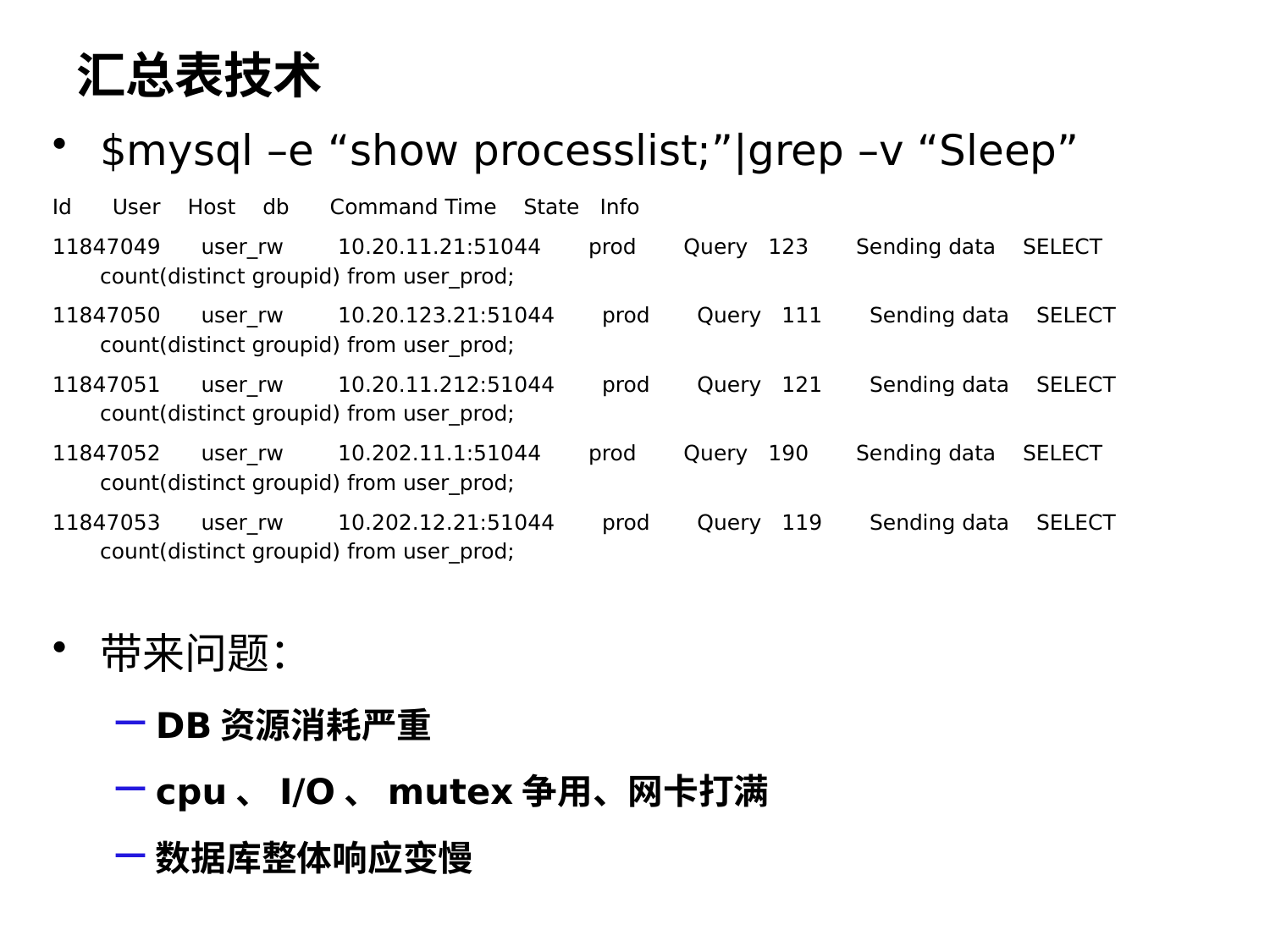

# 汇总表技术
$mysql –e “show processlist;”|grep –v “Sleep”
Id      User    Host    db      Command Time    State   Info
11847049      user_rw        10.20.11.21:51044       prod       Query   123       Sending data    SELECT count(distinct groupid) from user_prod;
11847050      user_rw        10.20.123.21:51044       prod       Query   111       Sending data    SELECT count(distinct groupid) from user_prod;
11847051      user_rw        10.20.11.212:51044       prod       Query   121       Sending data    SELECT count(distinct groupid) from user_prod;
11847052      user_rw        10.202.11.1:51044       prod       Query   190       Sending data    SELECT count(distinct groupid) from user_prod;
11847053      user_rw        10.202.12.21:51044       prod       Query   119       Sending data    SELECT count(distinct groupid) from user_prod;

带来问题：
DB资源消耗严重
cpu、I/O、mutex争用、网卡打满
数据库整体响应变慢